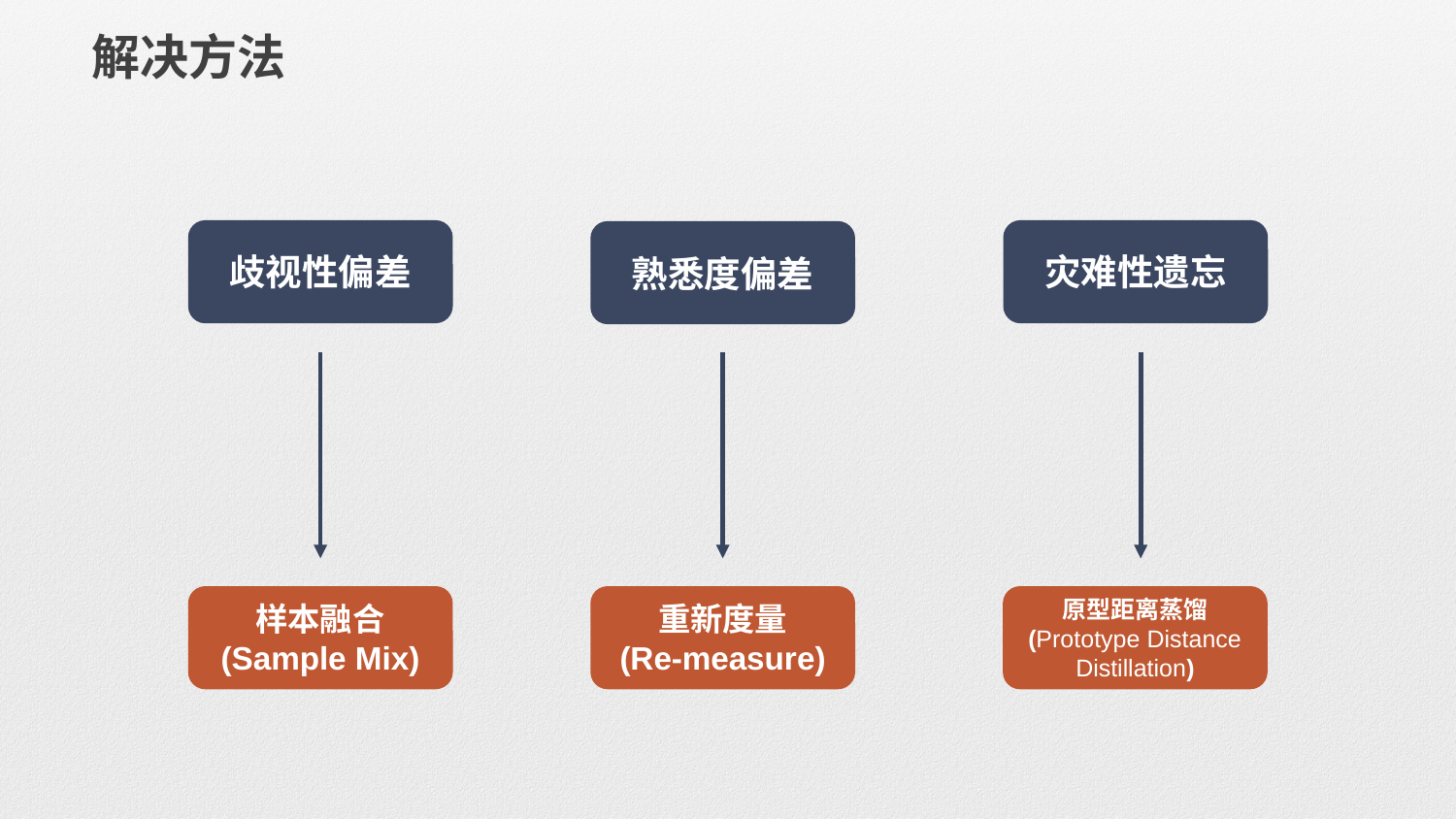

解决方法
歧视性偏差
灾难性遗忘
熟悉度偏差
样本融合
(Sample Mix)
重新度量
(Re-measure)
原型距离蒸馏
(Prototype Distance Distillation)